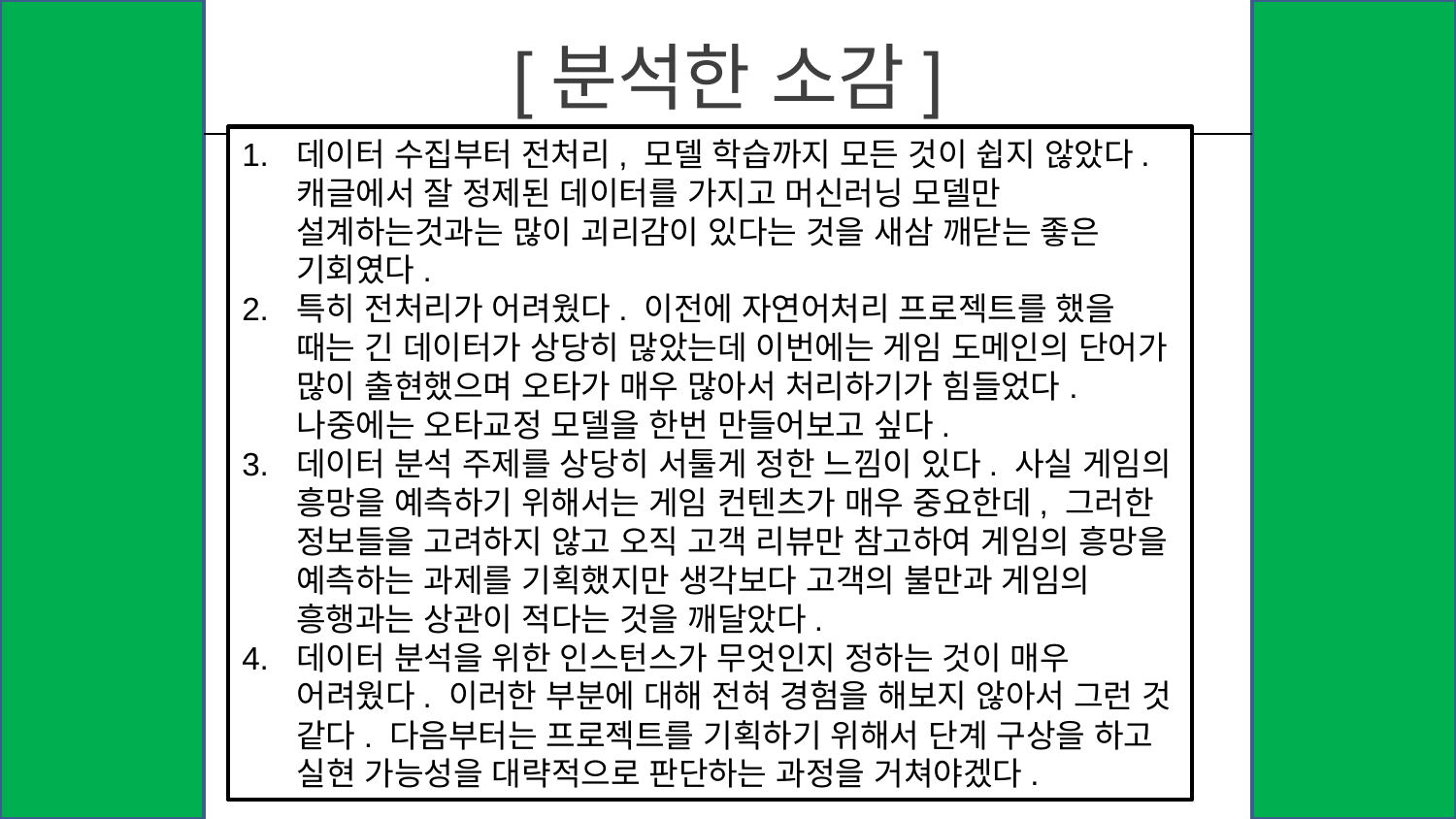

# [분석한 소감]
데이터 수집부터 전처리, 모델 학습까지 모든 것이 쉽지 않았다. 캐글에서 잘 정제된 데이터를 가지고 머신러닝 모델만 설계하는것과는 많이 괴리감이 있다는 것을 새삼 깨닫는 좋은 기회였다.
특히 전처리가 어려웠다. 이전에 자연어처리 프로젝트를 했을 때는 긴 데이터가 상당히 많았는데 이번에는 게임 도메인의 단어가 많이 출현했으며 오타가 매우 많아서 처리하기가 힘들었다. 나중에는 오타교정 모델을 한번 만들어보고 싶다.
데이터 분석 주제를 상당히 서툴게 정한 느낌이 있다. 사실 게임의 흥망을 예측하기 위해서는 게임 컨텐츠가 매우 중요한데, 그러한 정보들을 고려하지 않고 오직 고객 리뷰만 참고하여 게임의 흥망을 예측하는 과제를 기획했지만 생각보다 고객의 불만과 게임의 흥행과는 상관이 적다는 것을 깨달았다.
데이터 분석을 위한 인스턴스가 무엇인지 정하는 것이 매우 어려웠다. 이러한 부분에 대해 전혀 경험을 해보지 않아서 그런 것 같다. 다음부터는 프로젝트를 기획하기 위해서 단계 구상을 하고 실현 가능성을 대략적으로 판단하는 과정을 거쳐야겠다.